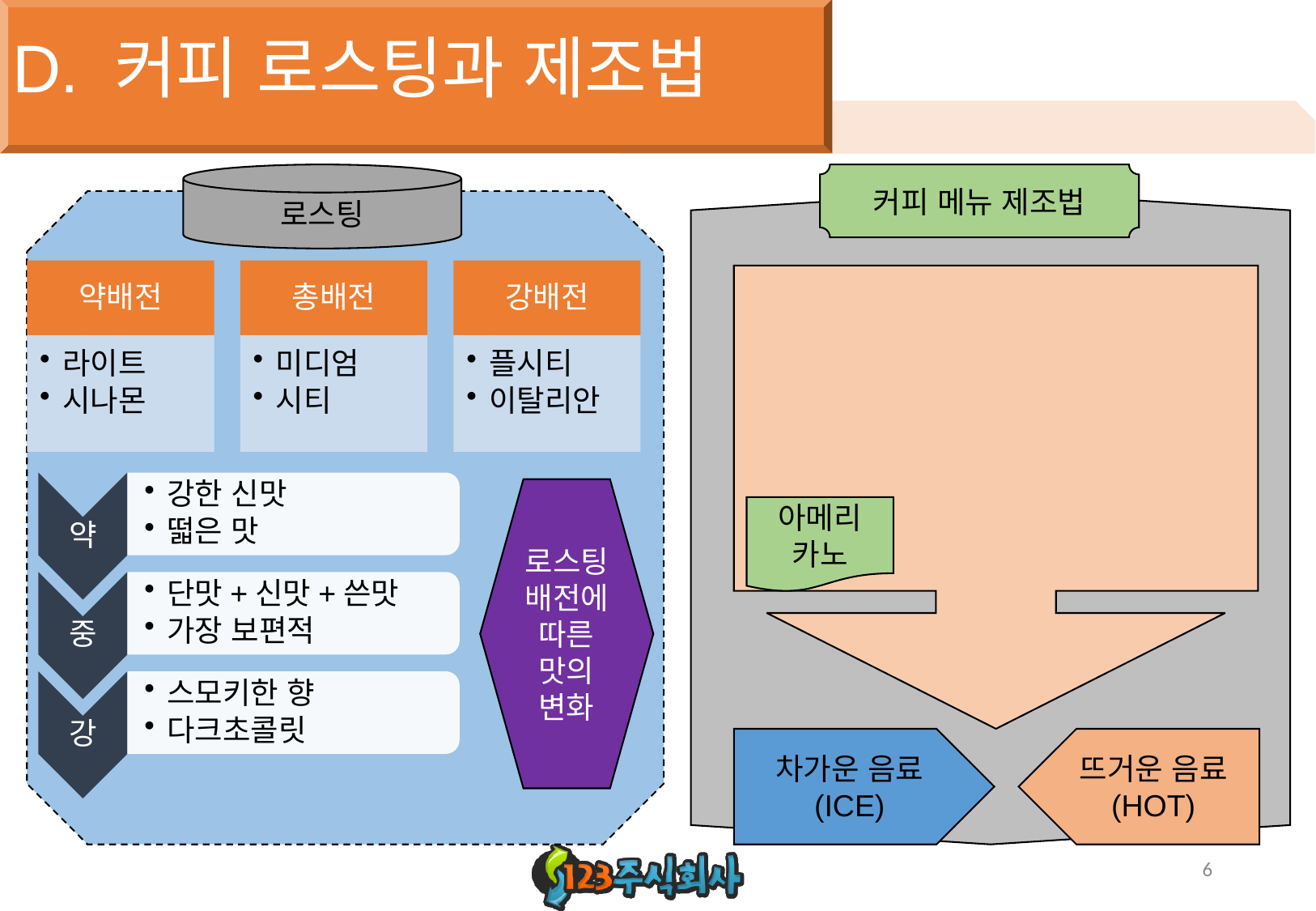

# D. 커피 로스팅과 제조법
로스팅
커피 메뉴 제조법

약배전
라이트
시나몬
총배전
미디엄
시티
강배전
플시티
이탈리안

약
강한 신맛
떫은 맛
중
단맛+신맛+쓴맛
가장 보편적
강
스모키한 향
다크초콜릿
로스팅
배전에
따른
맛의
변화
아메리
카노
차가운 음료
(ICE)
뜨거운 음료
(HOT)
6